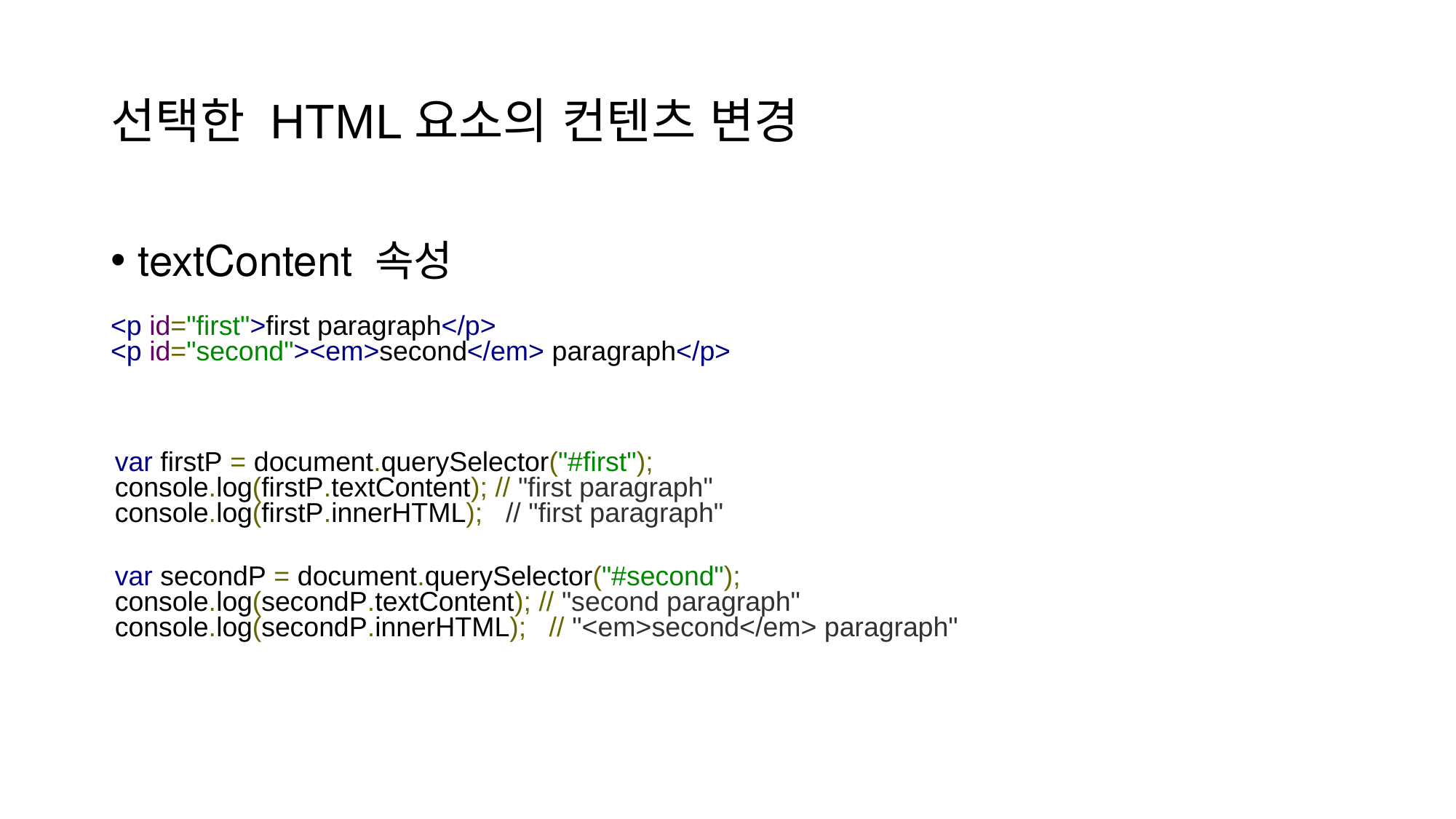

# 선택한 HTML요소의 컨텐츠 변경
textContent 속성
<p id="first">first paragraph</p>
<p id="second"><em>second</em> paragraph</p>
   var firstP = document.querySelector("#first");
   console.log(firstP.textContent); // "first paragraph"
   console.log(firstP.innerHTML);   // "first paragraph"

   var secondP = document.querySelector("#second");
   console.log(secondP.textContent); // "second paragraph"
   console.log(secondP.innerHTML);   // "<em>second</em> paragraph"